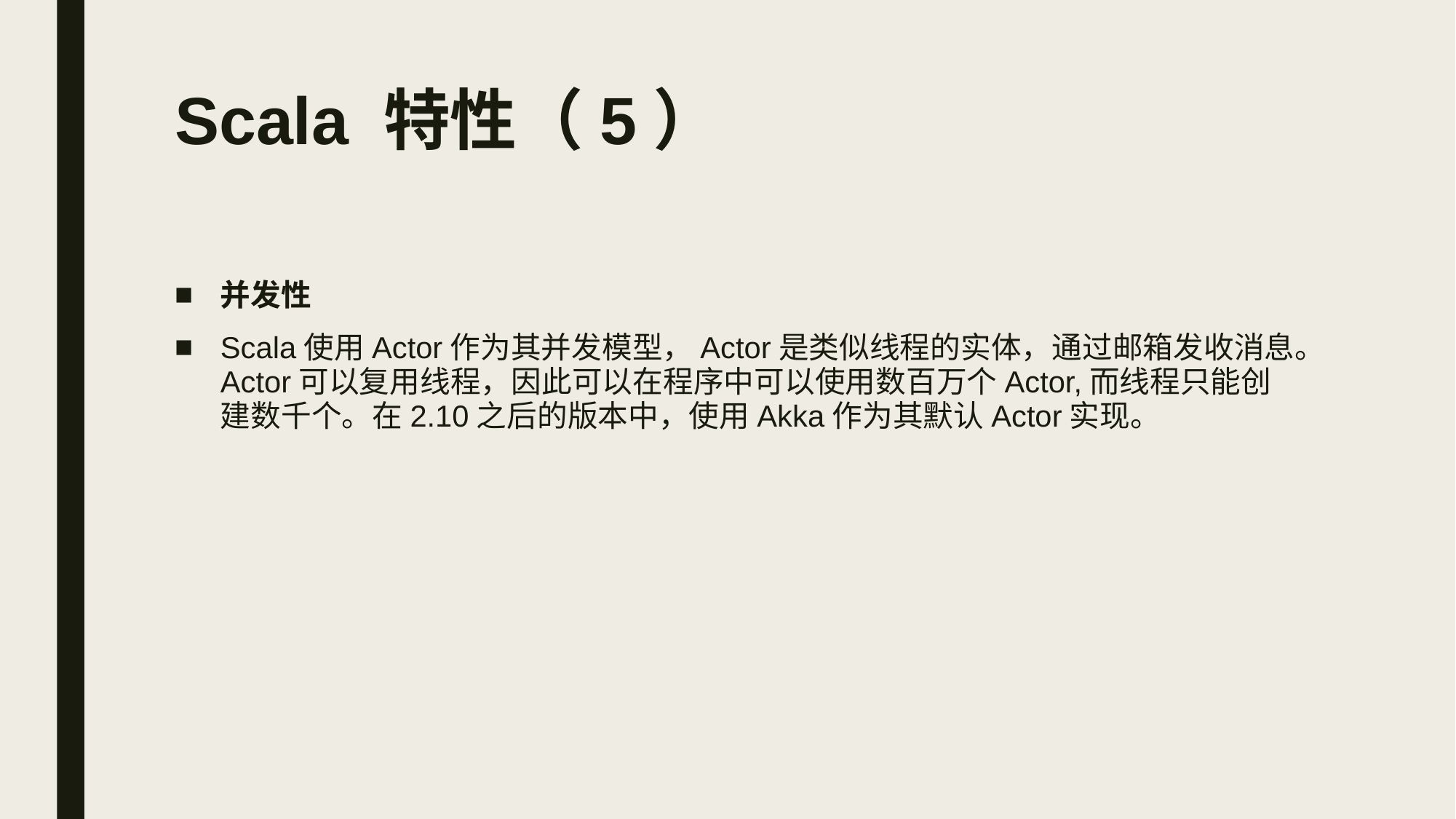

# Scala 特性（5）
并发性
Scala使用Actor作为其并发模型，Actor是类似线程的实体，通过邮箱发收消息。Actor可以复用线程，因此可以在程序中可以使用数百万个Actor,而线程只能创建数千个。在2.10之后的版本中，使用Akka作为其默认Actor实现。